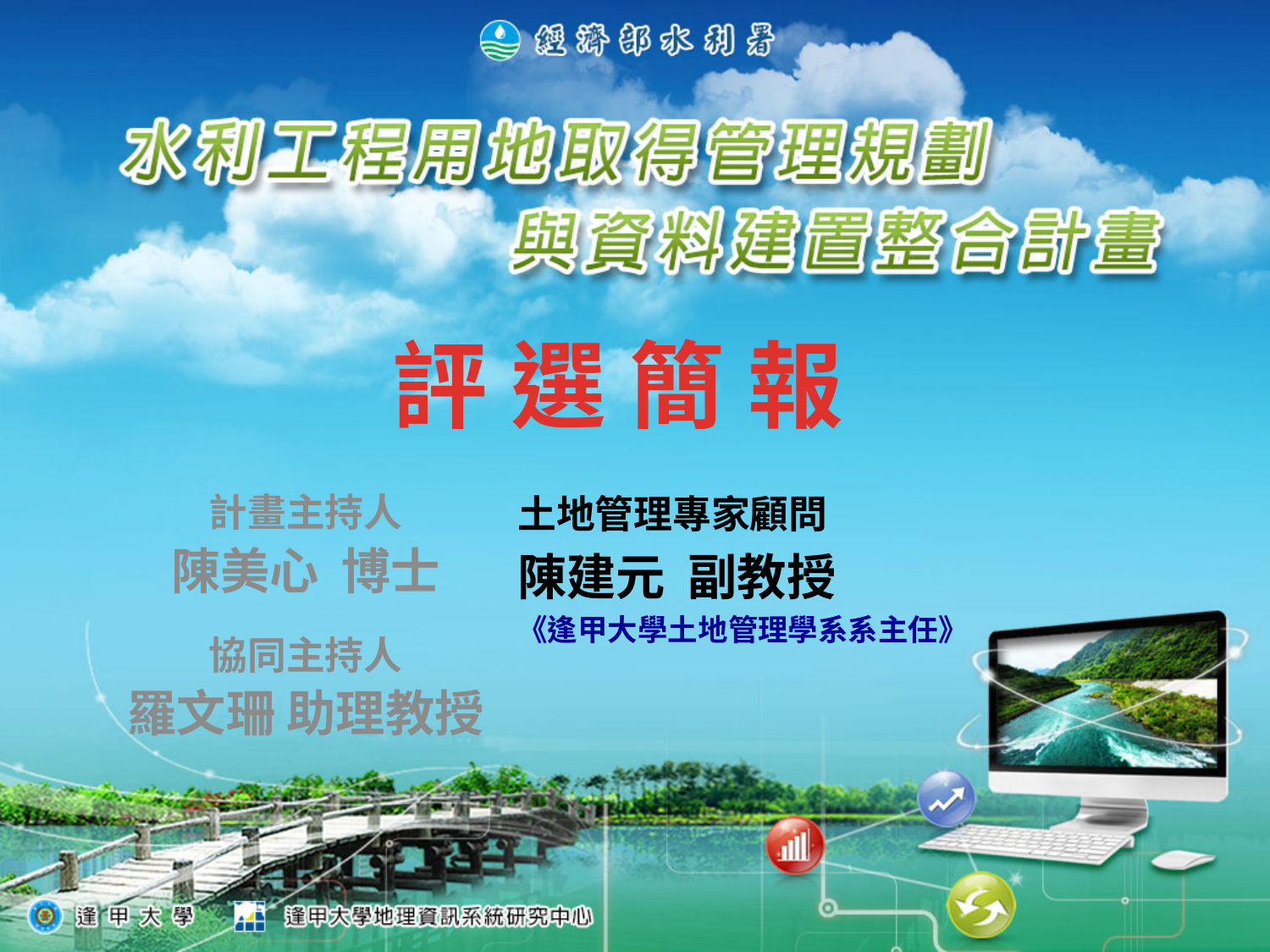

評 選 簡 報
計畫主持人
陳美心  博士
協同主持人
羅文珊 助理教授
土地管理專家顧問
陳建元  副教授
《逢甲大學土地管理學系系主任》